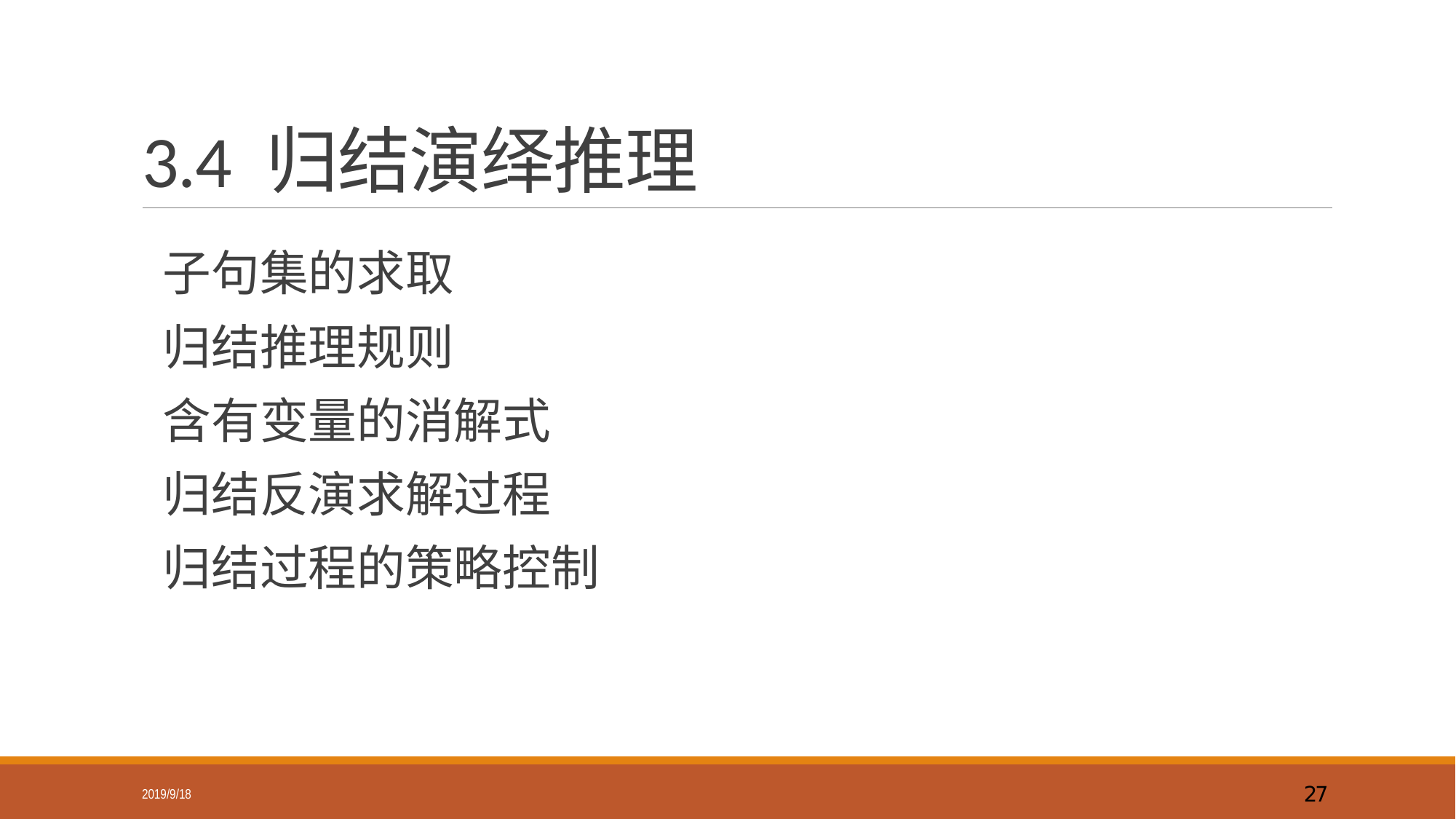

# 3.4 归结演绎推理
子句集的求取
归结推理规则
含有变量的消解式
归结反演求解过程
归结过程的策略控制
2019/9/18
27